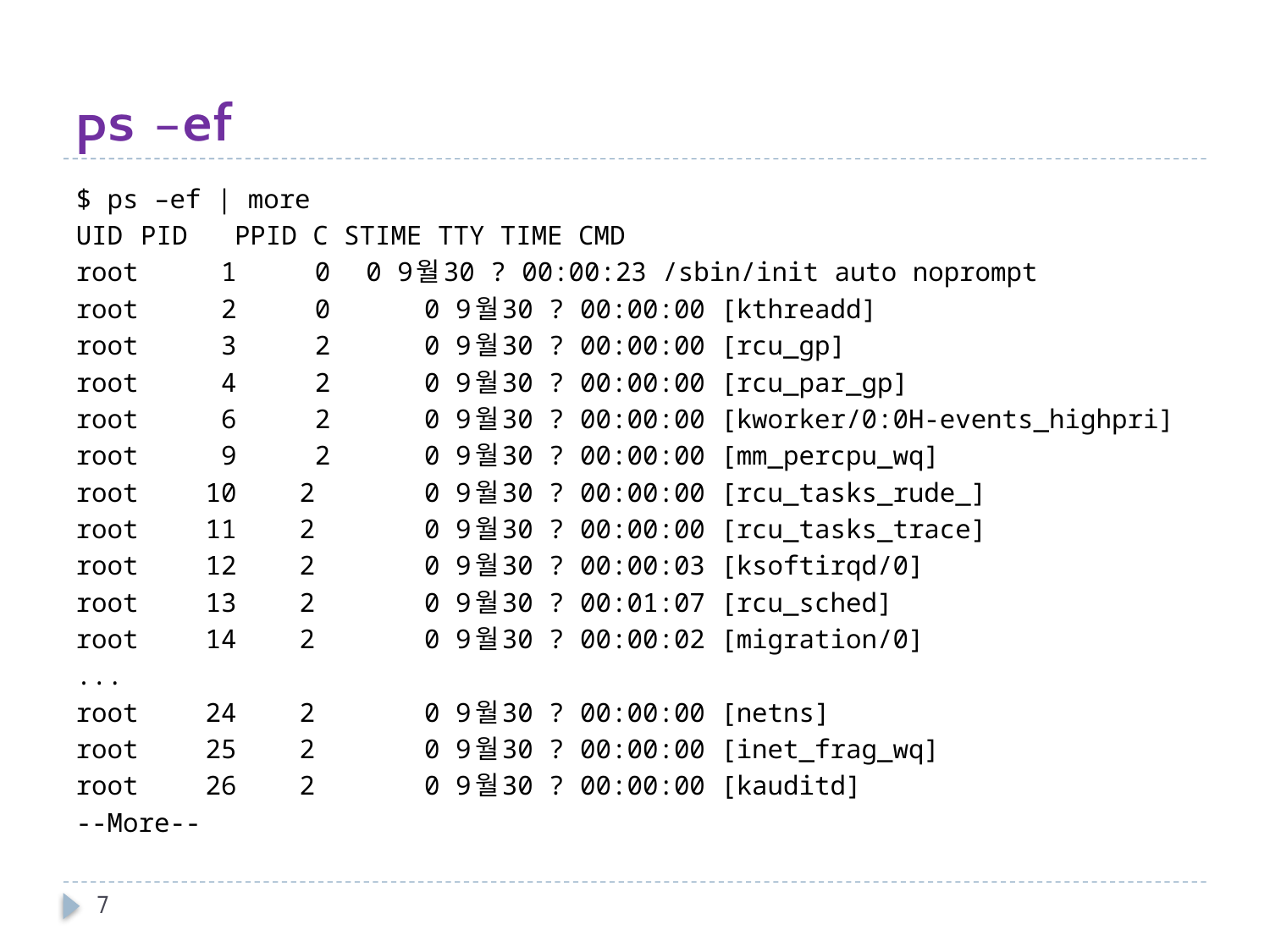

# ps –ef
$ ps –ef | more
UID 	PID   PPID C STIME TTY TIME CMD
root 	 1     0	  0 9월30 ? 00:00:23 /sbin/init auto noprompt
root 	 2     0      0 9월30 ? 00:00:00 [kthreadd]
root 	 3     2      0 9월30 ? 00:00:00 [rcu_gp]
root 	 4     2      0 9월30 ? 00:00:00 [rcu_par_gp]
root 	 6     2      0 9월30 ? 00:00:00 [kworker/0:0H-events_highpri]
root 	 9     2      0 9월30 ? 00:00:00 [mm_percpu_wq]
root 	10    2       0 9월30 ? 00:00:00 [rcu_tasks_rude_]
root 	11    2       0 9월30 ? 00:00:00 [rcu_tasks_trace]
root 	12    2       0 9월30 ? 00:00:03 [ksoftirqd/0]
root 	13    2       0 9월30 ? 00:01:07 [rcu_sched]
root 	14    2       0 9월30 ? 00:00:02 [migration/0]
...
root 	24    2       0 9월30 ? 00:00:00 [netns]
root 	25    2       0 9월30 ? 00:00:00 [inet_frag_wq]
root 	26    2       0 9월30 ? 00:00:00 [kauditd]
--More--

7